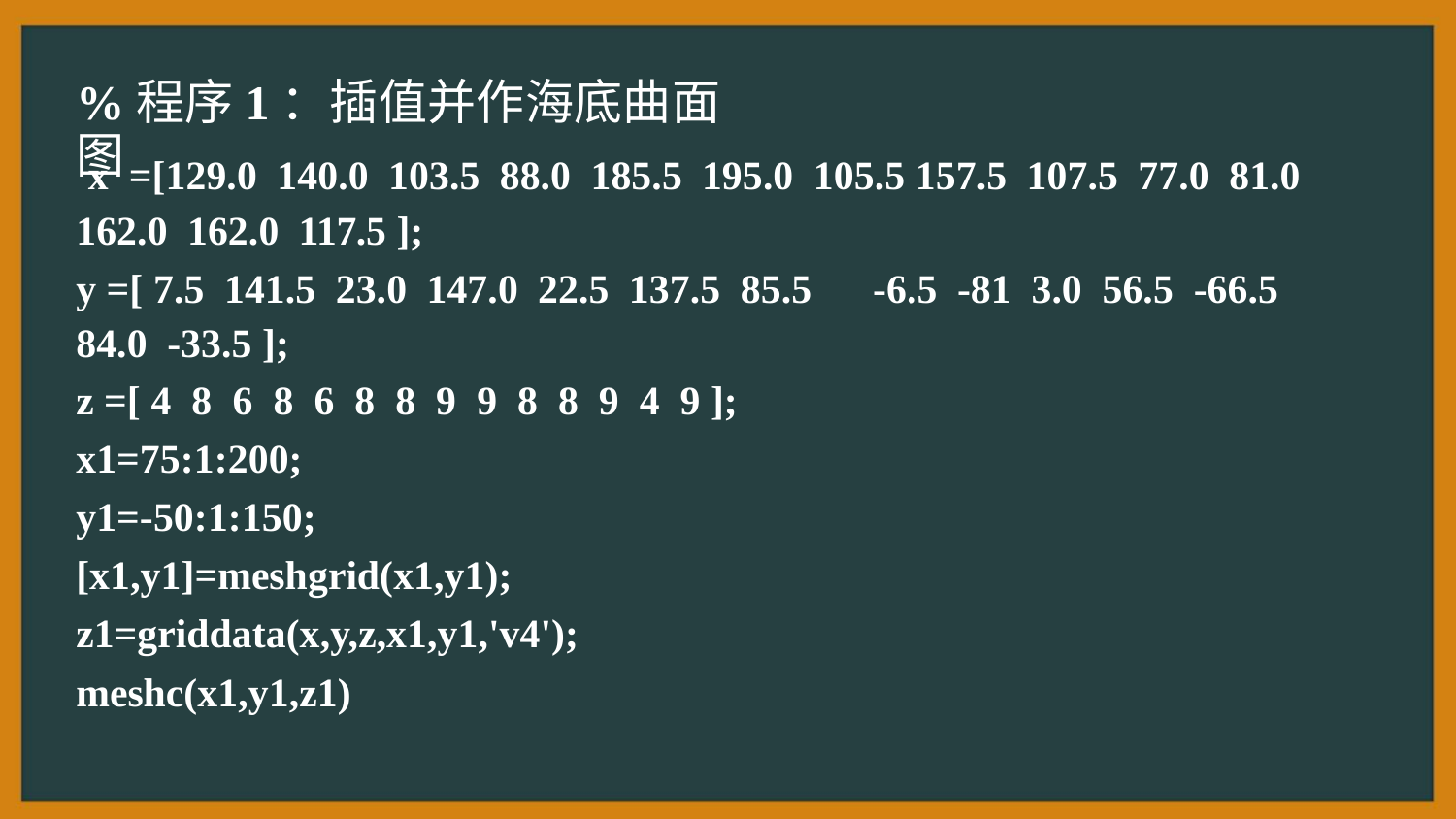

%程序1：插值并作海底曲面图
x =[129.0 140.0 103.5 88.0 185.5 195.0 105.5 157.5 107.5 77.0 81.0
162.0 162.0 117.5 ];
y =[ 7.5 141.5 23.0 147.0 22.5 137.5 85.5 -6.5 -81 3.0 56.5 -66.5
84.0 -33.5 ];
z =[ 4 8 6 8 6 8 8 9 9 8 8 9 4 9 ];
x1=75:1:200;
y1=-50:1:150;
[x1,y1]=meshgrid(x1,y1);
z1=griddata(x,y,z,x1,y1,'v4');
meshc(x1,y1,z1)